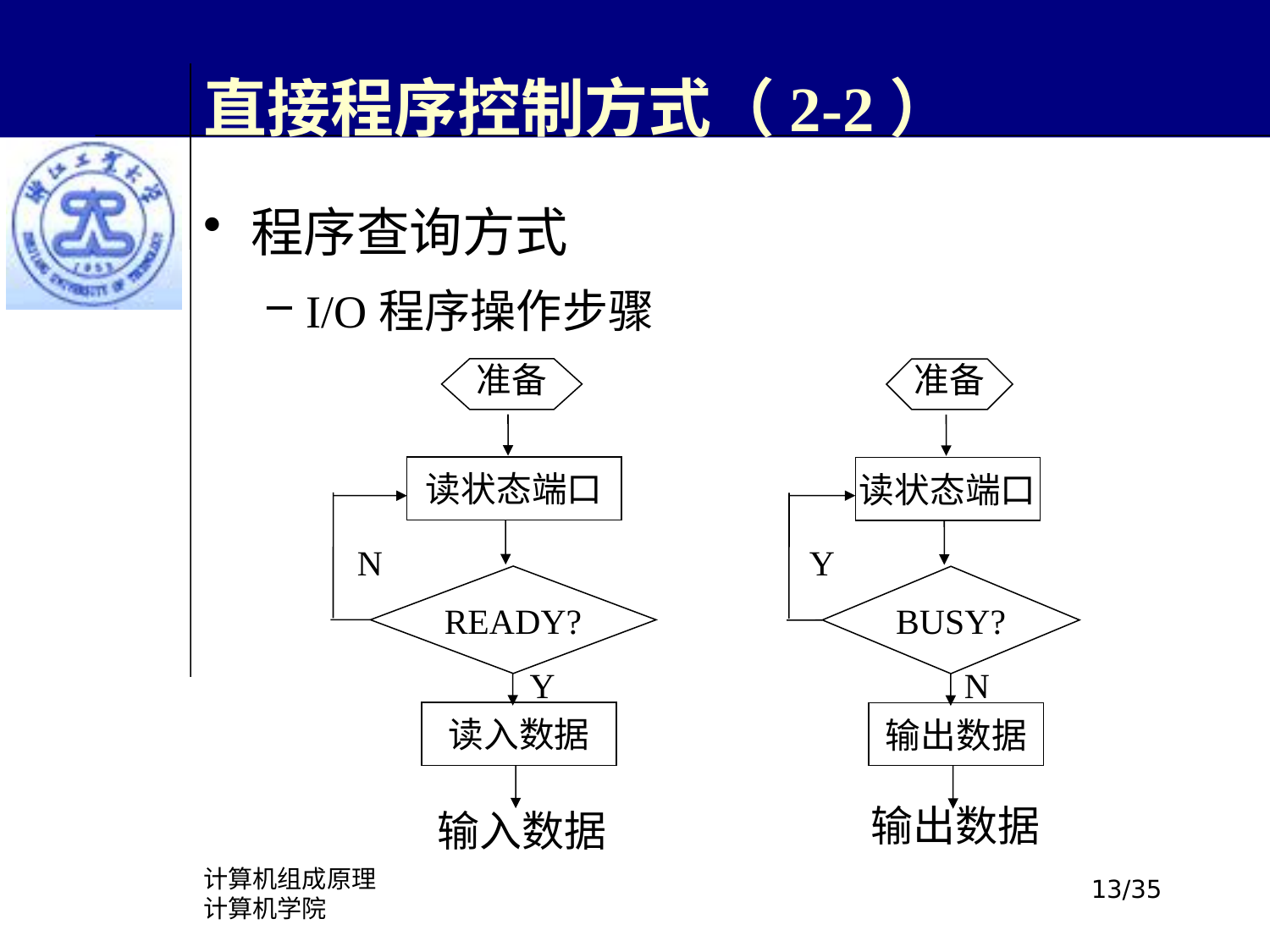

# 直接程序控制方式（2-2）
程序查询方式
I/O程序操作步骤

准备

读状态端口

N
READY?

Y

读入数据

输入数据
准备

读状态端口

Y
BUSY?

N

输出数据

输出数据

计算机组成原理
计算机学院
13/35